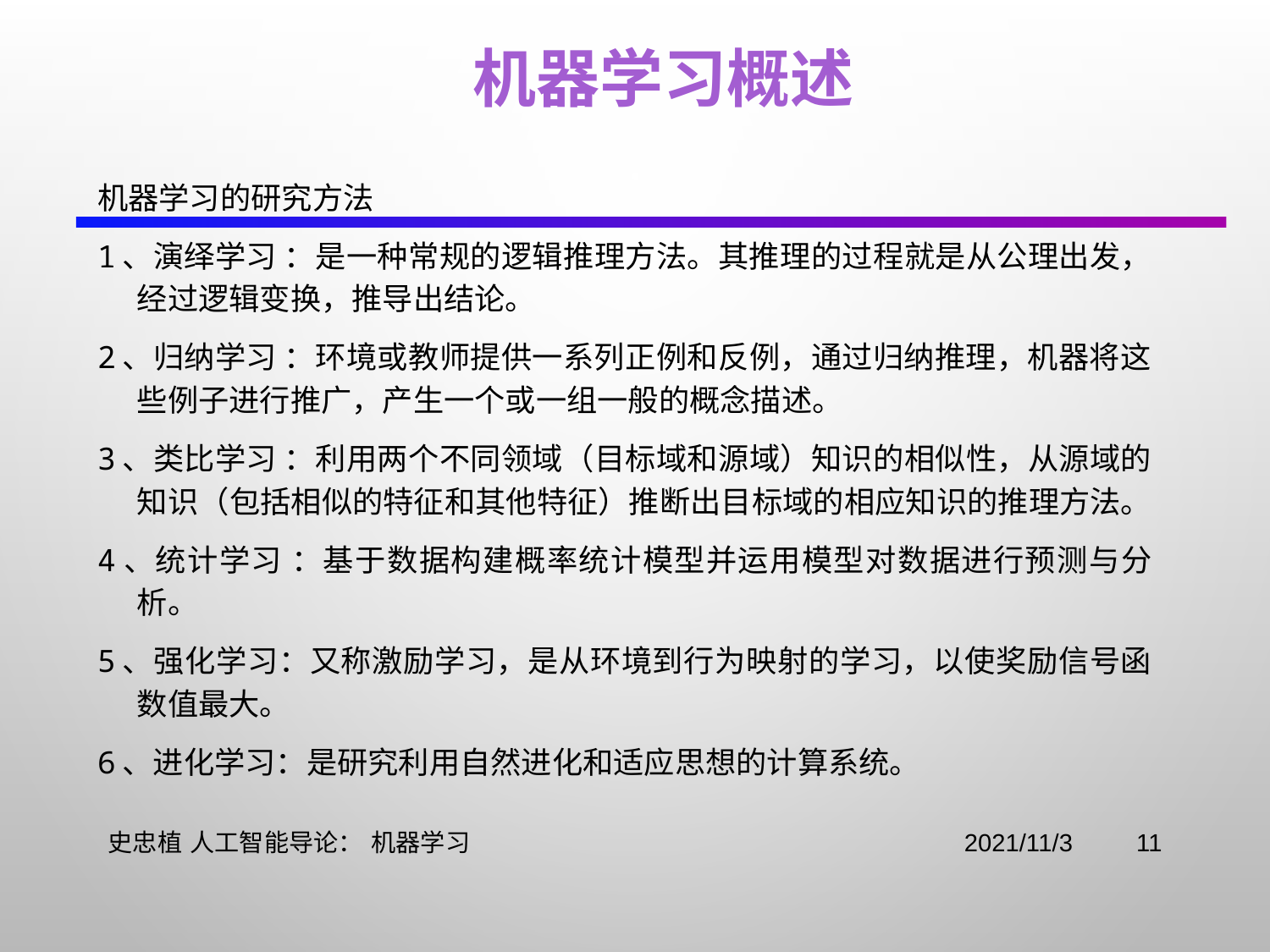

# 机器学习概述
机器学习的研究方法
1、演绎学习 ：是一种常规的逻辑推理方法。其推理的过程就是从公理出发，经过逻辑变换，推导出结论。
2、归纳学习 ：环境或教师提供一系列正例和反例，通过归纳推理，机器将这些例子进行推广，产生一个或一组一般的概念描述。
3、类比学习 ：利用两个不同领域（目标域和源域）知识的相似性，从源域的知识（包括相似的特征和其他特征）推断出目标域的相应知识的推理方法。
4、统计学习 ：基于数据构建概率统计模型并运用模型对数据进行预测与分析。
5、强化学习：又称激励学习，是从环境到行为映射的学习，以使奖励信号函数值最大。
6、进化学习：是研究利用自然进化和适应思想的计算系统。

史忠植 人工智能导论： 机器学习
2021/11/3
11